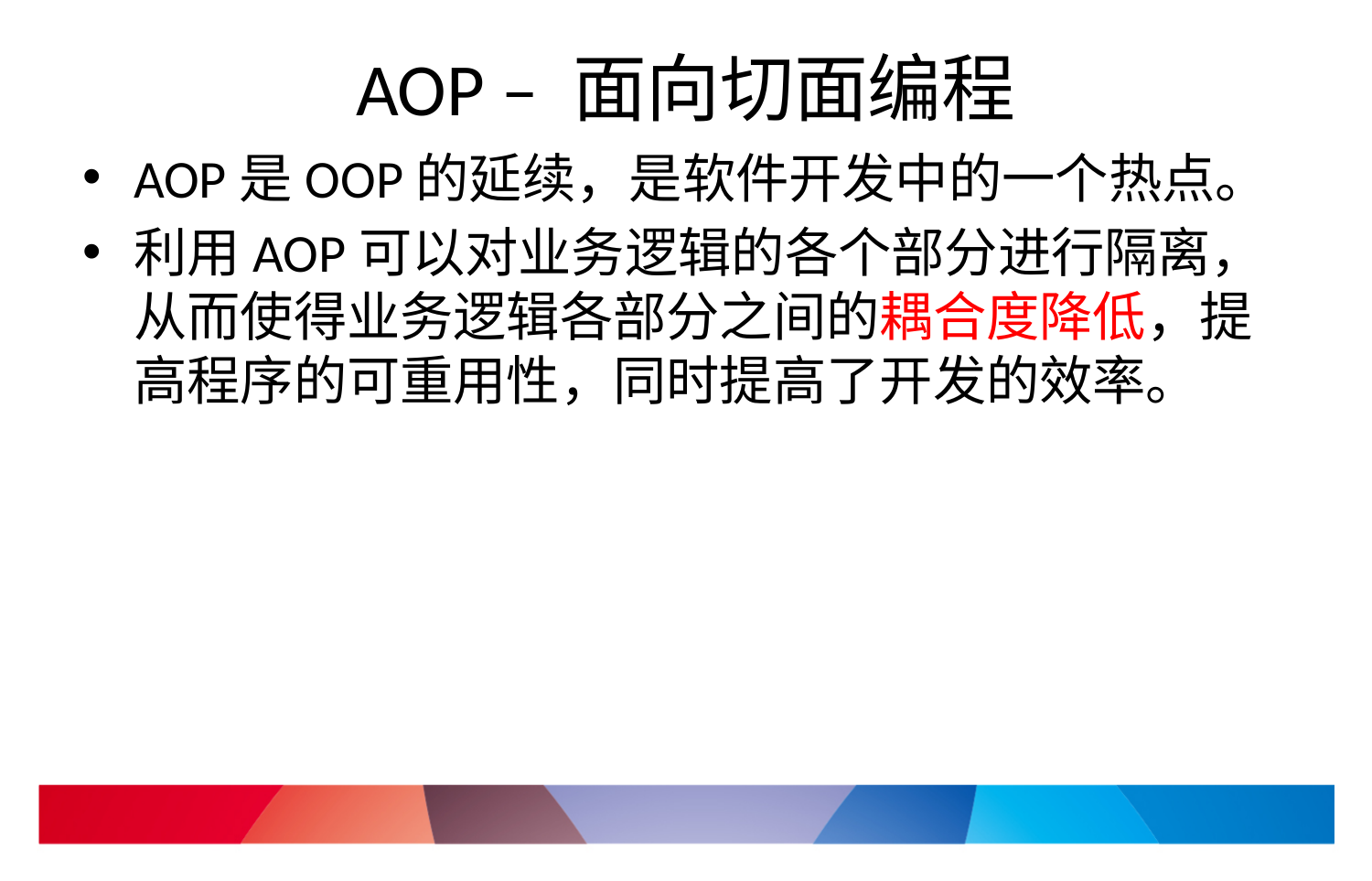

# AOP – 面向切面编程
AOP是OOP的延续，是软件开发中的一个热点。
利用AOP可以对业务逻辑的各个部分进行隔离，从而使得业务逻辑各部分之间的耦合度降低，提高程序的可重用性，同时提高了开发的效率。